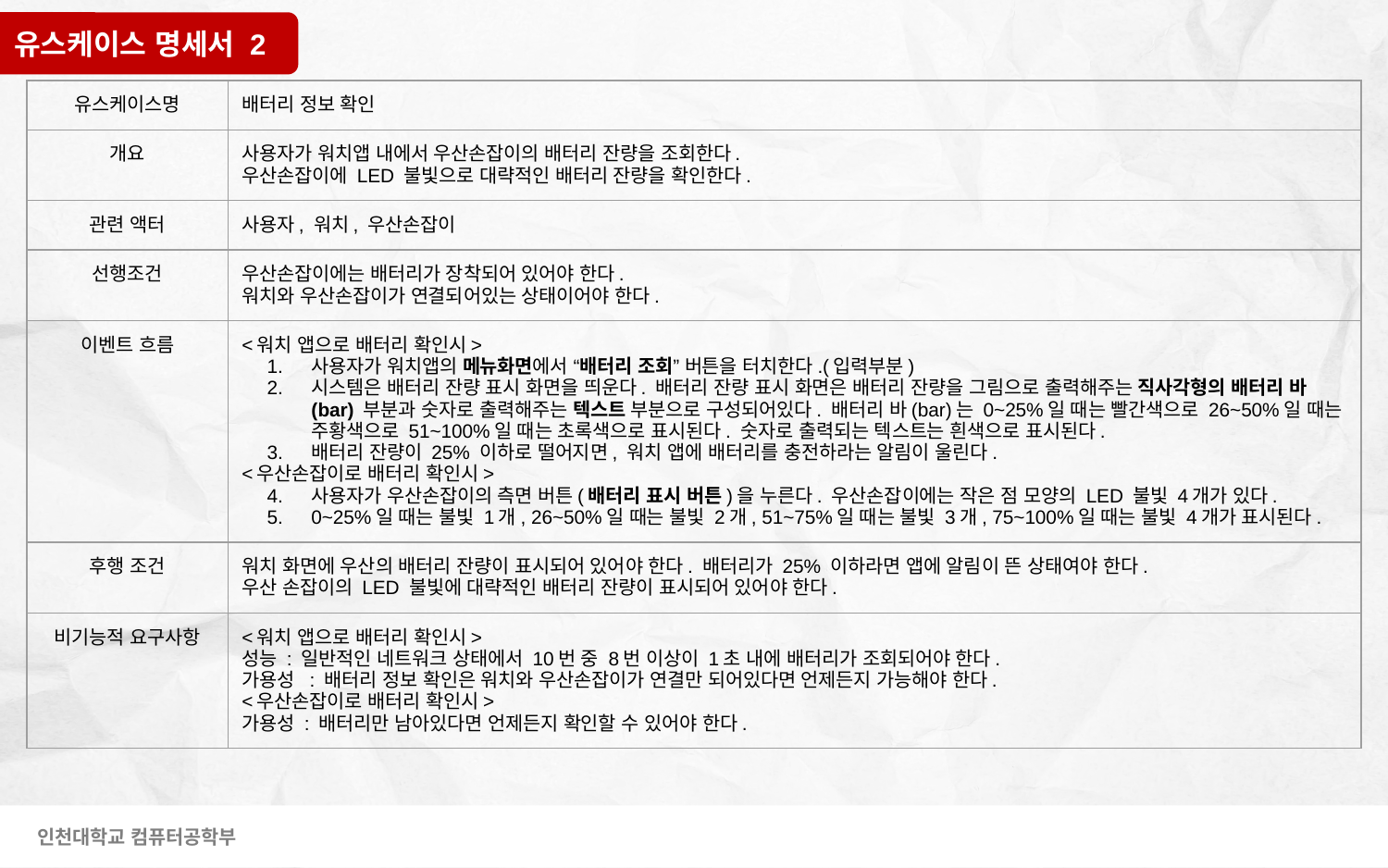

유스케이스 명세서 2

| 유스케이스명 | 배터리 정보 확인 |
| --- | --- |
| 개요 | 사용자가 워치앱 내에서 우산손잡이의 배터리 잔량을 조회한다. 우산손잡이에 LED 불빛으로 대략적인 배터리 잔량을 확인한다. |
| 관련 액터 | 사용자, 워치, 우산손잡이 |
| 선행조건 | 우산손잡이에는 배터리가 장착되어 있어야 한다. 워치와 우산손잡이가 연결되어있는 상태이어야 한다. |
| 이벤트 흐름 | <워치 앱으로 배터리 확인시> 사용자가 워치앱의 메뉴화면에서 “배터리 조회” 버튼을 터치한다.(입력부분) 시스템은 배터리 잔량 표시 화면을 띄운다. 배터리 잔량 표시 화면은 배터리 잔량을 그림으로 출력해주는 직사각형의 배터리 바(bar) 부분과 숫자로 출력해주는 텍스트 부분으로 구성되어있다. 배터리 바(bar)는 0~25%일 때는 빨간색으로 26~50%일 때는 주황색으로 51~100%일 때는 초록색으로 표시된다. 숫자로 출력되는 텍스트는 흰색으로 표시된다. 배터리 잔량이 25% 이하로 떨어지면, 워치 앱에 배터리를 충전하라는 알림이 울린다. <우산손잡이로 배터리 확인시> 사용자가 우산손잡이의 측면 버튼(배터리 표시 버튼)을 누른다. 우산손잡이에는 작은 점 모양의 LED 불빛 4개가 있다. 0~25%일 때는 불빛 1개, 26~50%일 때는 불빛 2개, 51~75%일 때는 불빛 3개, 75~100%일 때는 불빛 4개가 표시된다. |
| 후행 조건 | 워치 화면에 우산의 배터리 잔량이 표시되어 있어야 한다. 배터리가 25% 이하라면 앱에 알림이 뜬 상태여야 한다. 우산 손잡이의 LED 불빛에 대략적인 배터리 잔량이 표시되어 있어야 한다. |
| 비기능적 요구사항 | <워치 앱으로 배터리 확인시> 성능 : 일반적인 네트워크 상태에서 10번 중 8번 이상이 1초 내에 배터리가 조회되어야 한다. 가용성 : 배터리 정보 확인은 워치와 우산손잡이가 연결만 되어있다면 언제든지 가능해야 한다. <우산손잡이로 배터리 확인시> 가용성 : 배터리만 남아있다면 언제든지 확인할 수 있어야 한다. |

인천대학교 컴퓨터공학부